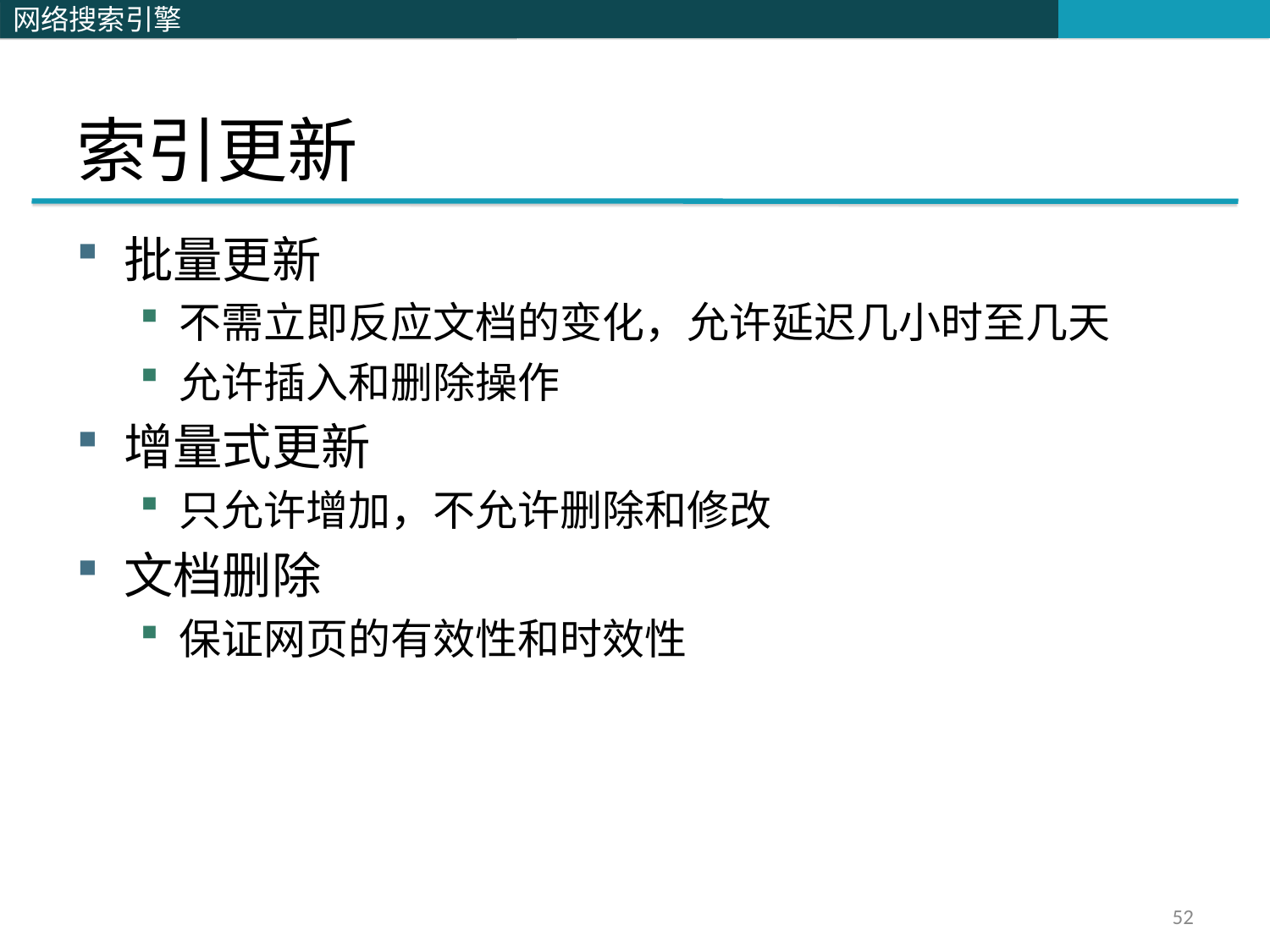

# 索引更新
批量更新
不需立即反应文档的变化，允许延迟几小时至几天
允许插入和删除操作
增量式更新
只允许增加，不允许删除和修改
文档删除
保证网页的有效性和时效性
52